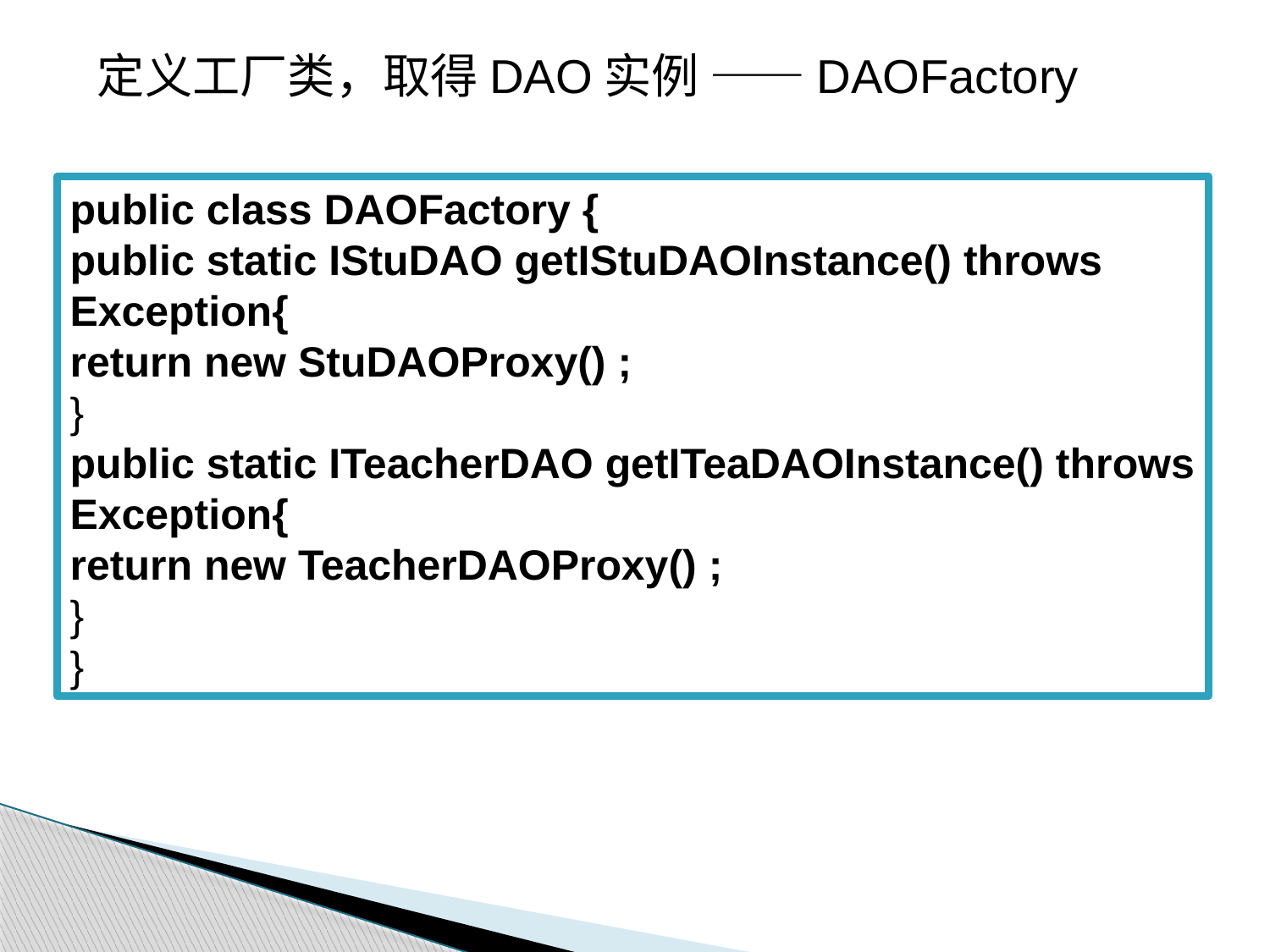

定义工厂类，取得DAO实例 ——DAOFactory
public class DAOFactory {
public static IStuDAO getIStuDAOInstance() throws Exception{
return new StuDAOProxy() ;
}
public static ITeacherDAO getITeaDAOInstance() throws Exception{
return new TeacherDAOProxy() ;
}
}